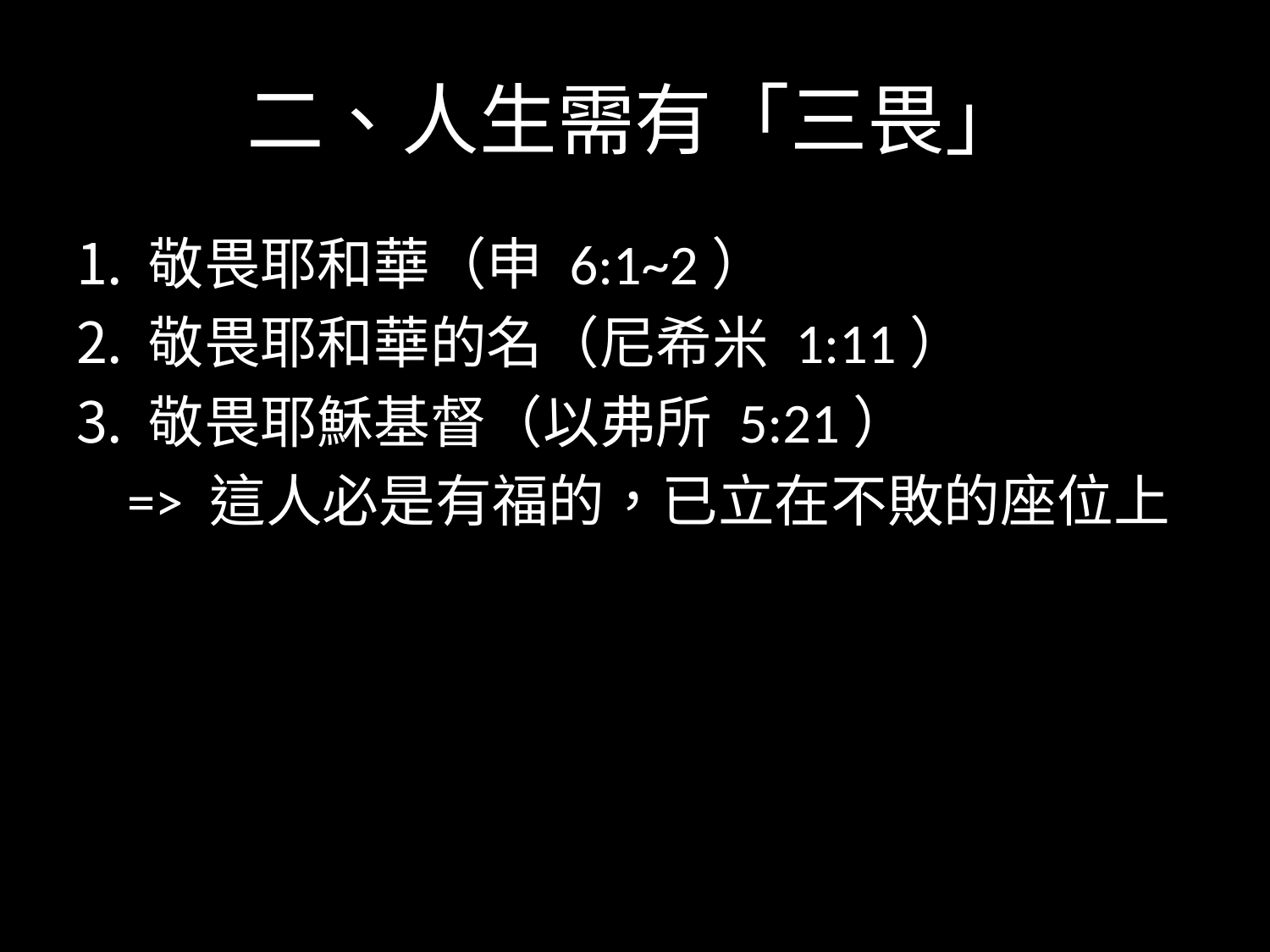

# 二、人生需有「三畏」
敬畏耶和華（申 6:1~2）
敬畏耶和華的名（尼希米 1:11）
敬畏耶穌基督（以弗所 5:21）
    => 這人必是有福的，已立在不敗的座位上